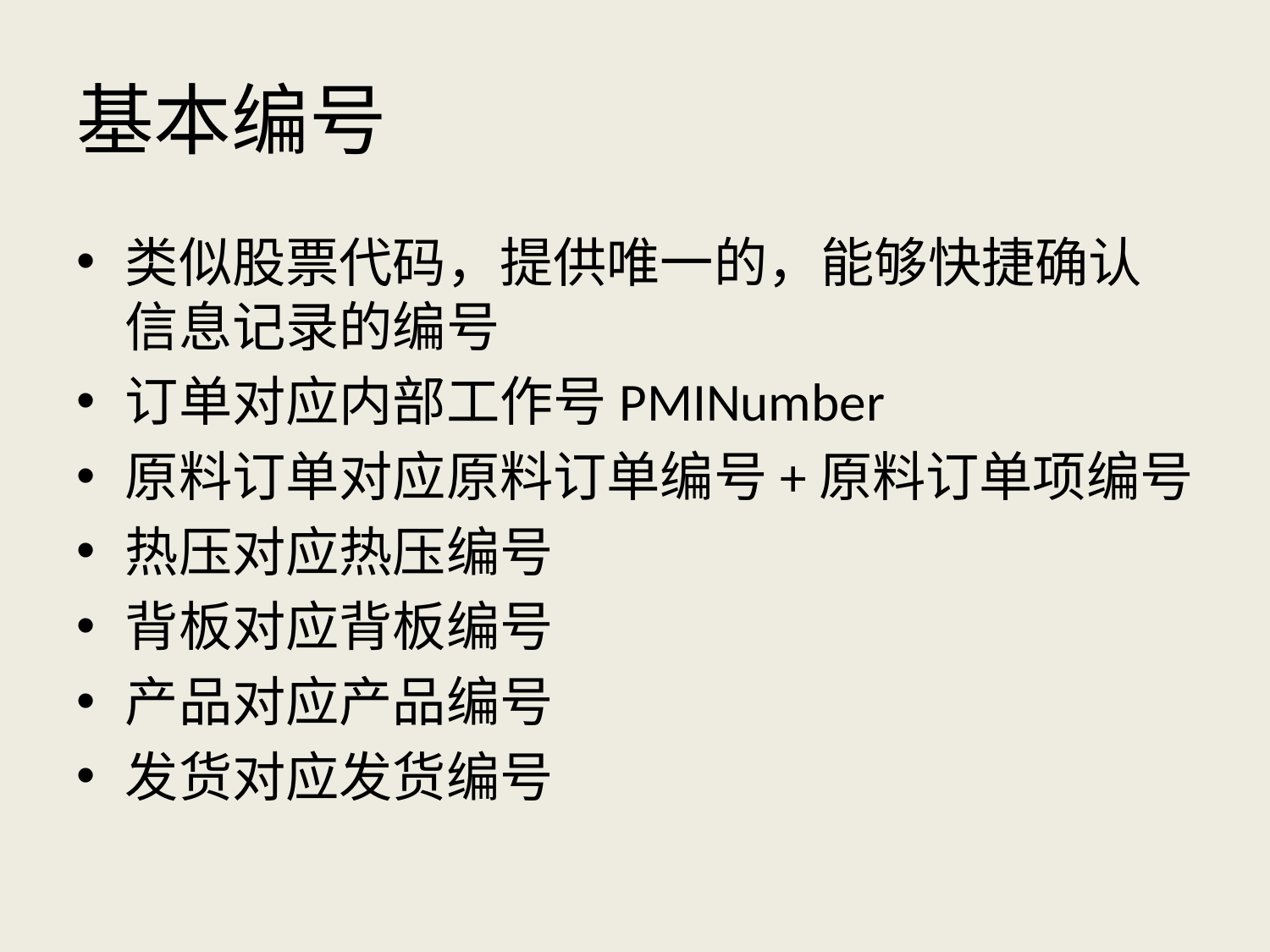

# 基本编号
类似股票代码，提供唯一的，能够快捷确认信息记录的编号
订单对应内部工作号PMINumber
原料订单对应原料订单编号+原料订单项编号
热压对应热压编号
背板对应背板编号
产品对应产品编号
发货对应发货编号